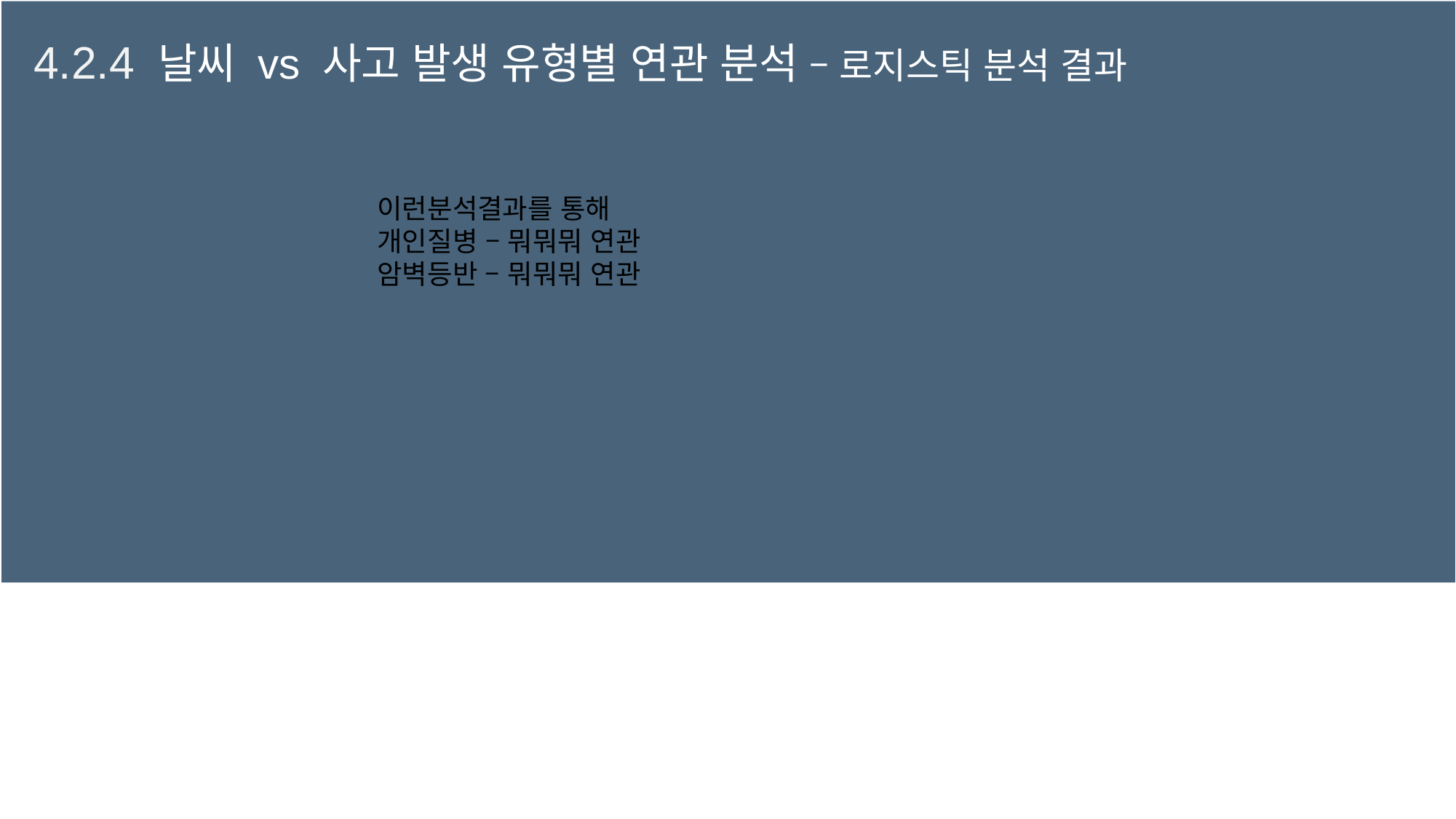

4.2.4 날씨 vs 사고 발생 유형별 연관 분석 – 로지스틱 분석 결과

이런분석결과를 통해
개인질병 – 뭐뭐뭐 연관
암벽등반 – 뭐뭐뭐 연관